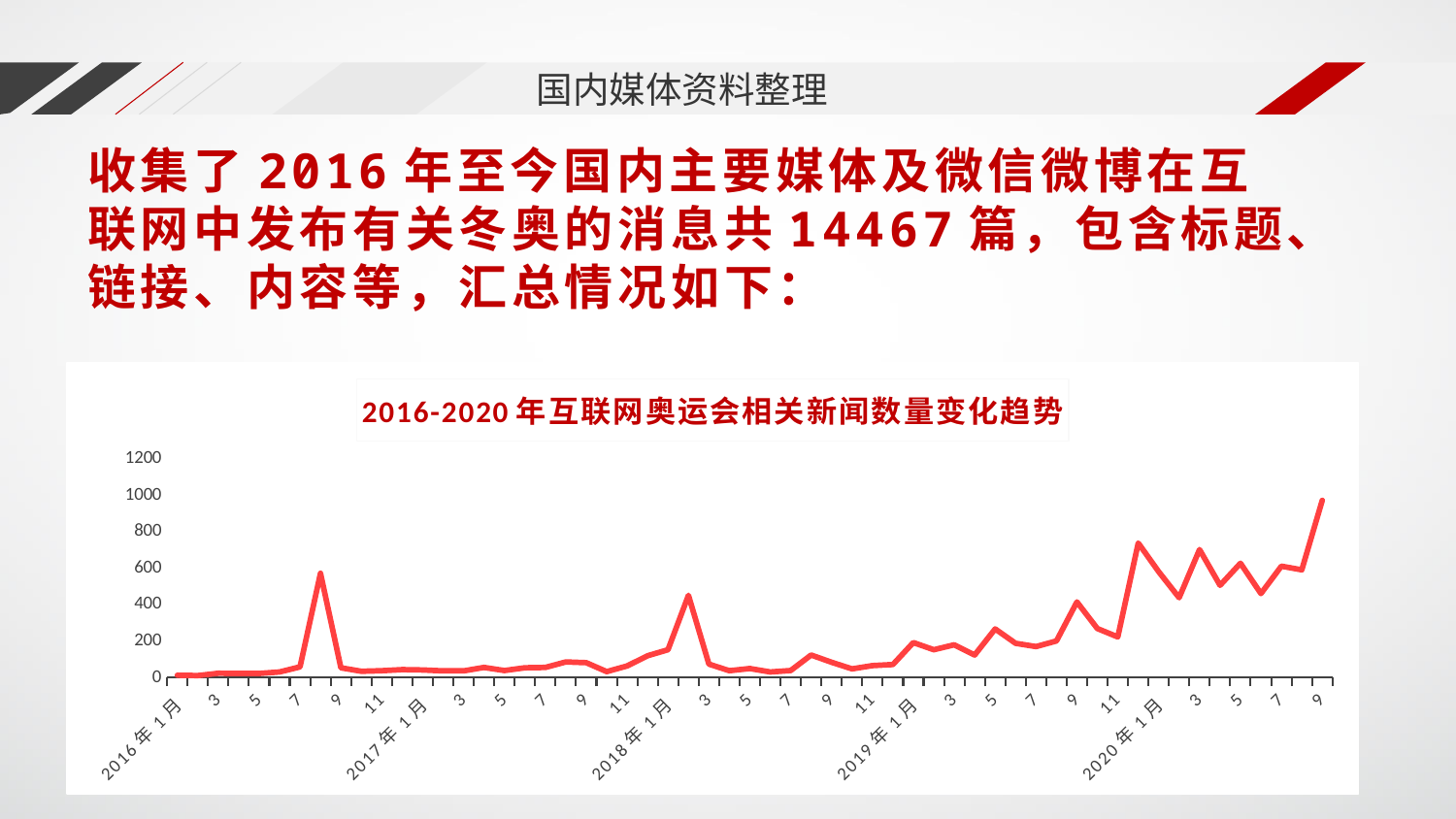

国内媒体资料整理
收集了2016年至今国内主要媒体及微信微博在互联网中发布有关冬奥的消息共14467篇，包含标题、链接、内容等，汇总情况如下：

### Chart: 2016-2020年互联网奥运会相关新闻数量变化趋势

| Category | 新闻数量 |
|---|---|
| 2016年1月 | 13.0 |
| 2 | 11.0 |
| 3 | 24.0 |
| 4 | 23.0 |
| 5 | 23.0 |
| 6 | 31.0 |
| 7 | 59.0 |
| 8 | 572.0 |
| 9 | 54.0 |
| 10 | 35.0 |
| 11 | 38.0 |
| 12 | 44.0 |
| 2017年1月 | 42.0 |
| 2 | 37.0 |
| 3 | 37.0 |
| 4 | 56.0 |
| 5 | 39.0 |
| 6 | 54.0 |
| 7 | 56.0 |
| 8 | 86.0 |
| 9 | 82.0 |
| 10 | 33.0 |
| 11 | 64.0 |
| 12 | 120.0 |
| 2018年1月 | 153.0 |
| 2 | 451.0 |
| 3 | 74.0 |
| 4 | 38.0 |
| 5 | 50.0 |
| 6 | 31.0 |
| 7 | 39.0 |
| 8 | 124.0 |
| 9 | 84.0 |
| 10 | 48.0 |
| 11 | 66.0 |
| 12 | 72.0 |
| 2019年1月 | 192.0 |
| 2 | 153.0 |
| 3 | 180.0 |
| 4 | 124.0 |
| 5 | 267.0 |
| 6 | 188.0 |
| 7 | 170.0 |
| 8 | 201.0 |
| 9 | 415.0 |
| 10 | 269.0 |
| 11 | 223.0 |
| 12 | 738.0 |
| 2020年1月 | 581.0 |
| 2 | 438.0 |
| 3 | 702.0 |
| 4 | 506.0 |
| 5 | 627.0 |
| 6 | 461.0 |
| 7 | 611.0 |
| 8 | 591.0 |
| 9 | 972.0 |